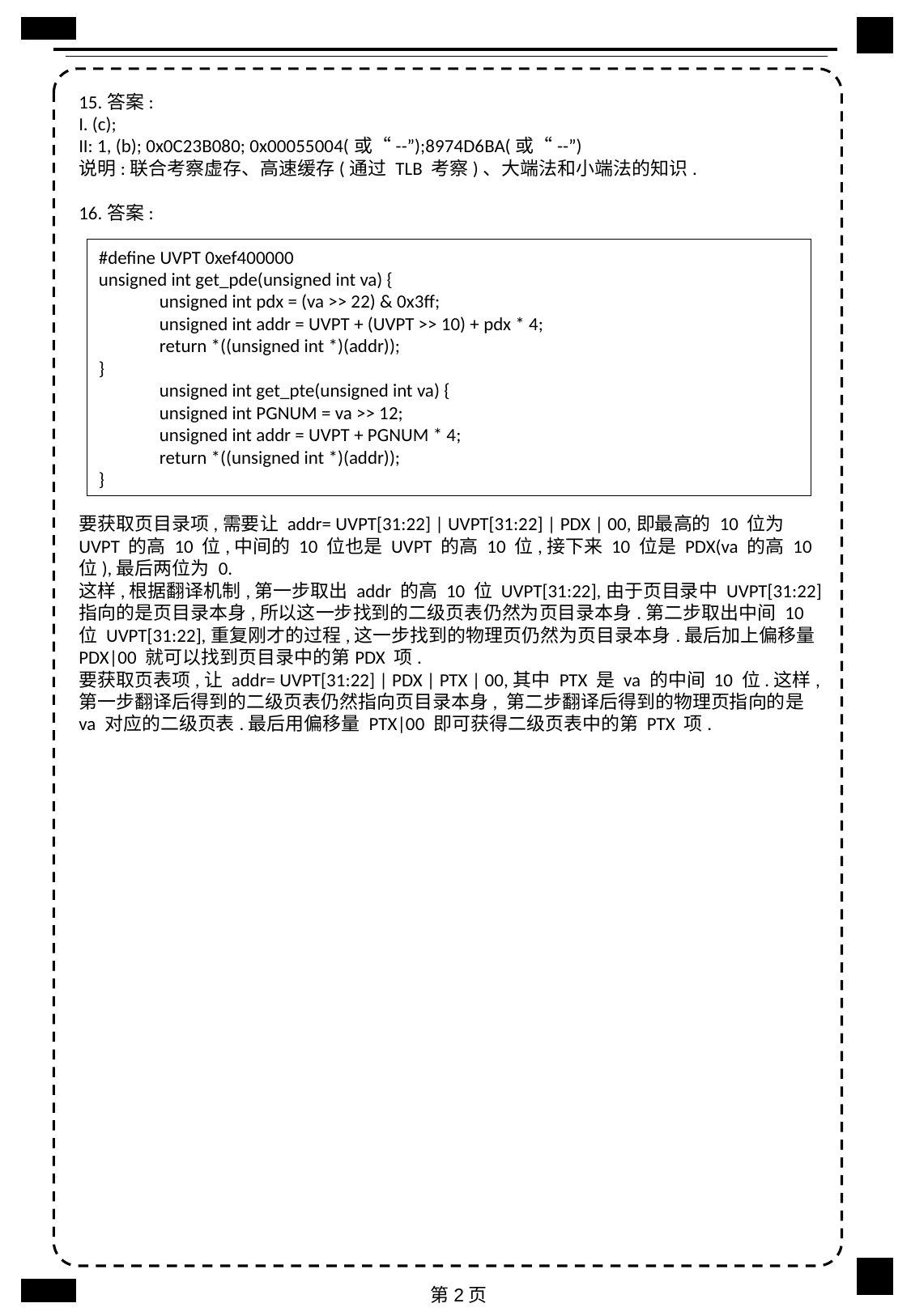

15.答案:
I. (c);
II: 1, (b); 0x0C23B080; 0x00055004(或“--”);8974D6BA(或“--”)
说明:联合考察虚存、高速缓存(通过 TLB 考察)、大端法和小端法的知识.

16.答案:

要获取页目录项,需要让 addr= UVPT[31:22] | UVPT[31:22] | PDX | 00,即最高的 10 位为 UVPT 的高 10 位,中间的 10 位也是 UVPT 的高 10 位,接下来 10 位是 PDX(va 的高 10 位),最后两位为 0.
这样,根据翻译机制,第一步取出 addr 的高 10 位 UVPT[31:22],由于页目录中 UVPT[31:22]指向的是页目录本身,所以这一步找到的二级页表仍然为页目录本身.第二步取出中间 10 位 UVPT[31:22],重复刚才的过程,这一步找到的物理页仍然为页目录本身.最后加上偏移量 PDX|00 就可以找到页目录中的第PDX 项.
要获取页表项,让 addr= UVPT[31:22] | PDX | PTX | 00,其中 PTX 是 va 的中间 10 位.这样,第一步翻译后得到的二级页表仍然指向页目录本身, 第二步翻译后得到的物理页指向的是 va 对应的二级页表.最后用偏移量 PTX|00 即可获得二级页表中的第 PTX 项.

#define UVPT 0xef400000
unsigned int get_pde(unsigned int va) {
unsigned int pdx = (va >> 22) & 0x3ff;
unsigned int addr = UVPT + (UVPT >> 10) + pdx * 4;
return *((unsigned int *)(addr));
}
unsigned int get_pte(unsigned int va) {
unsigned int PGNUM = va >> 12;
unsigned int addr = UVPT + PGNUM * 4;
return *((unsigned int *)(addr));
}

第2页